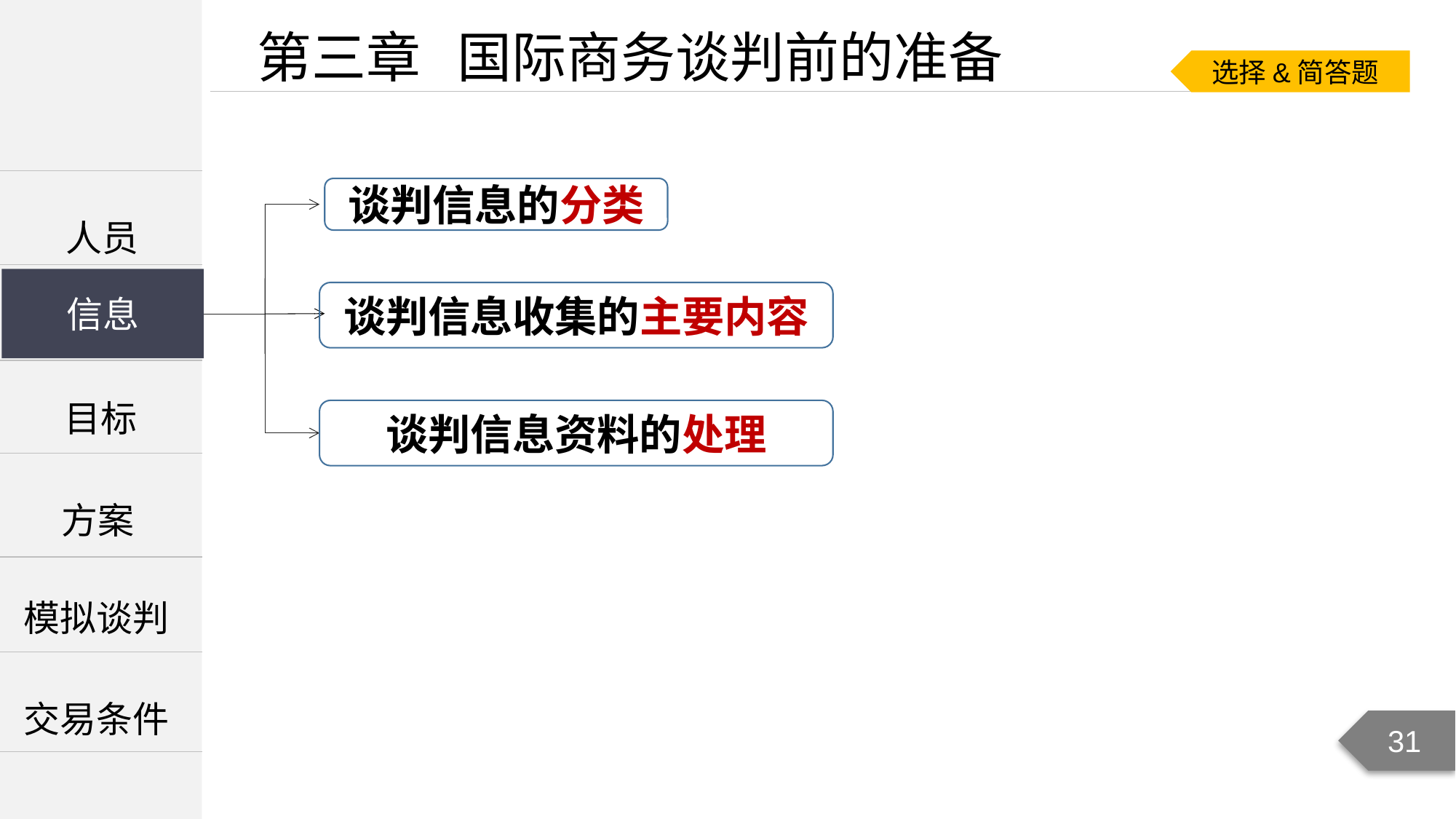

第三章   国际商务谈判前的准备
选择&简答题
|  |
| --- |
|  |
|  |
谈判信息的分类
人员

信息

信息
谈判信息收集的主要内容
目标
谈判信息资料的处理
方案
模拟谈判
交易条件
31